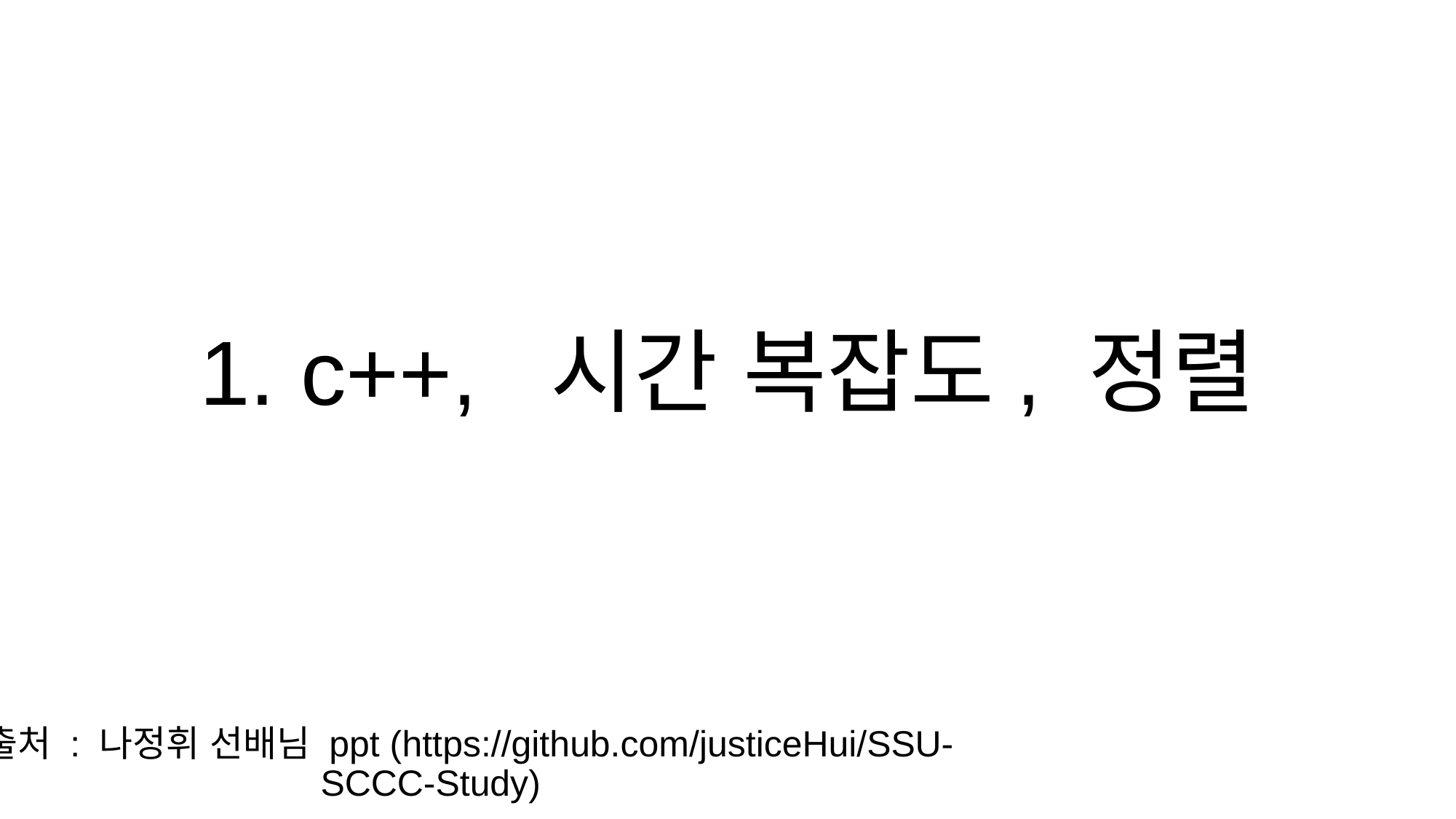

# 1. c++,  시간 복잡도, 정렬
참고 출처 : 나정휘 선배님 ppt (https://github.com/justiceHui/SSU-SCCC-Study)